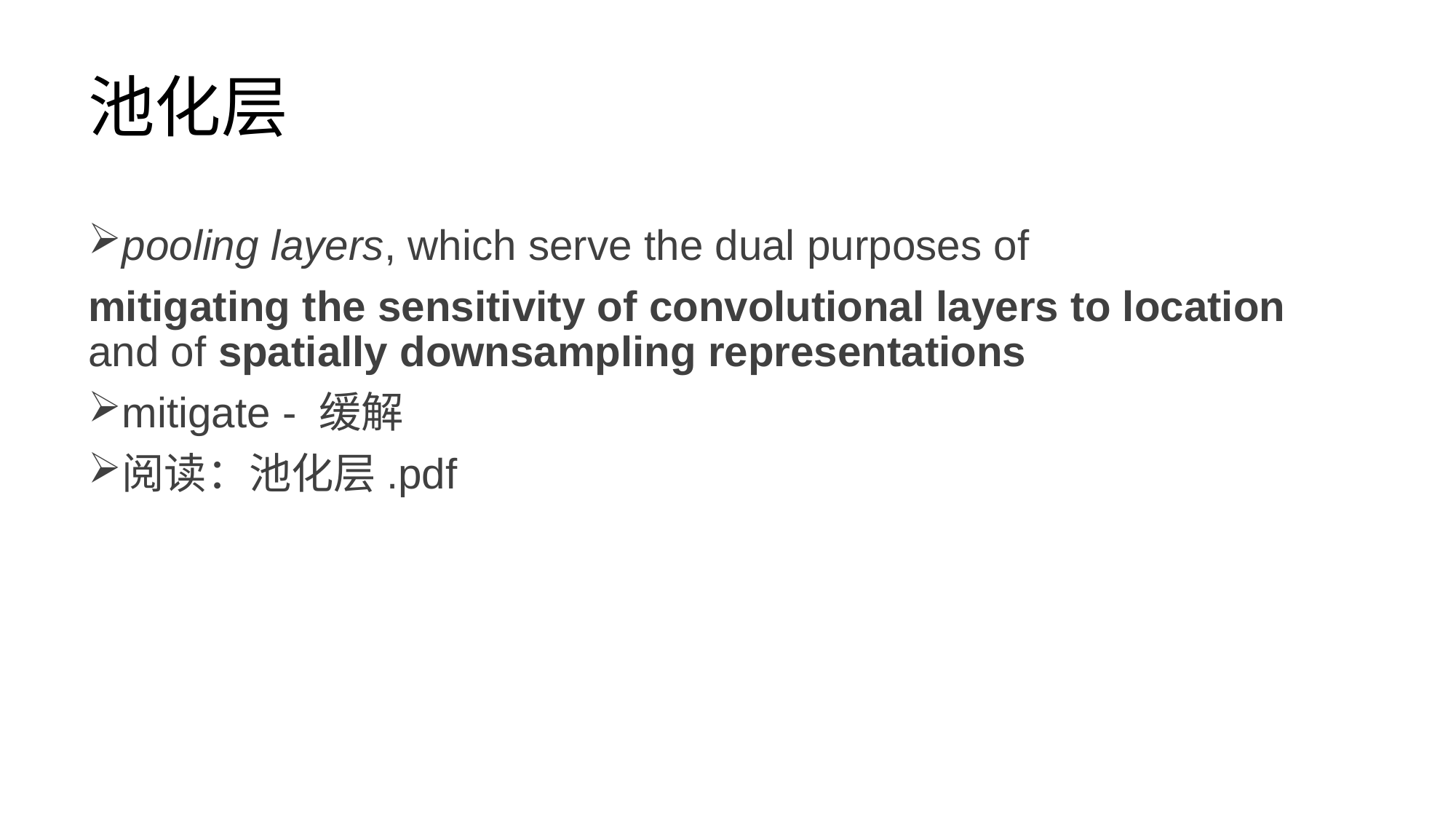

# 池化层
pooling layers, which serve the dual purposes of
mitigating the sensitivity of convolutional layers to location and of spatially downsampling representations
mitigate - 缓解
阅读：池化层.pdf